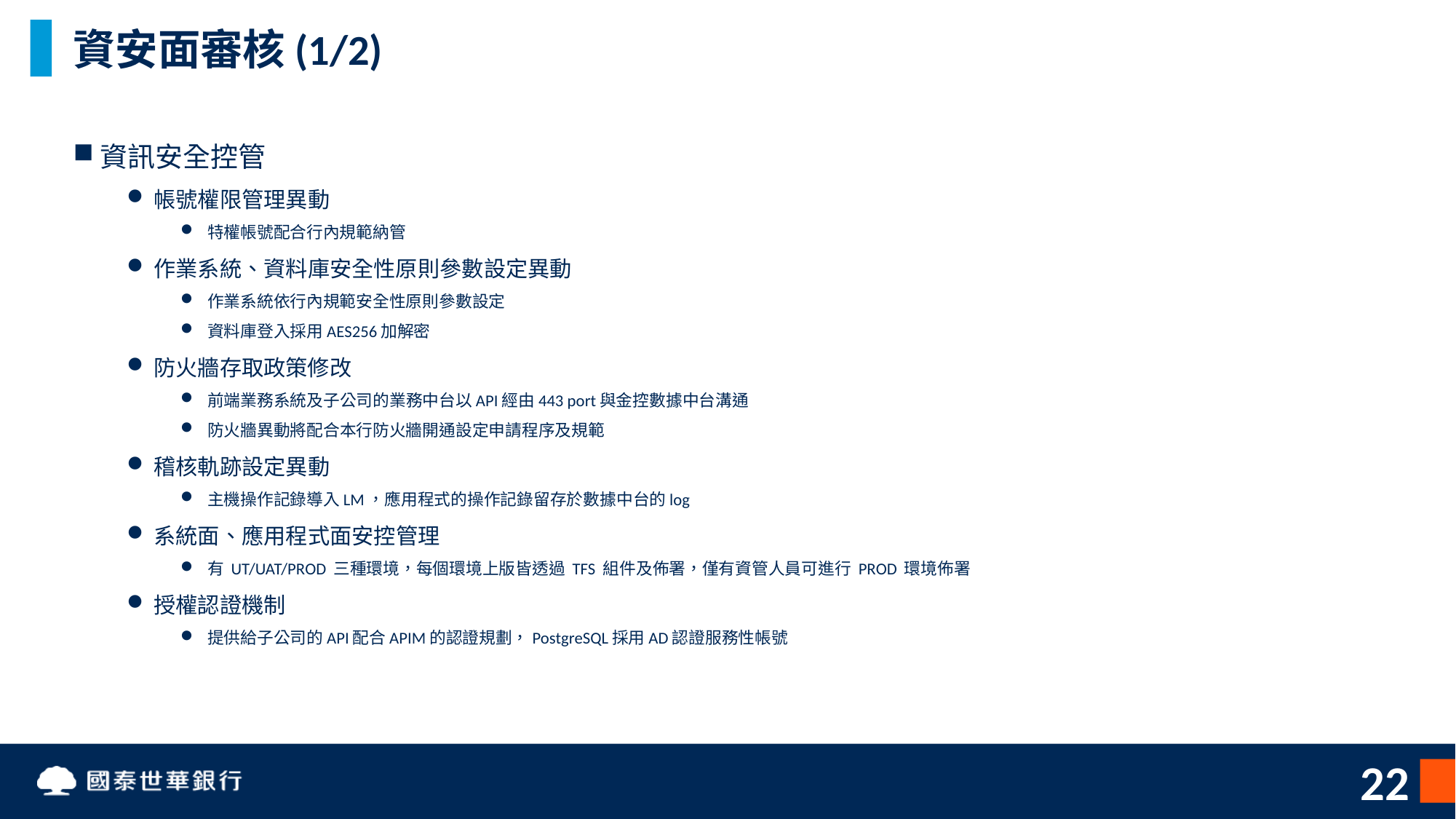

# 資安面審核(1/2)
資訊安全控管
帳號權限管理異動
特權帳號配合行內規範納管
作業系統、資料庫安全性原則參數設定異動
作業系統依行內規範安全性原則參數設定
資料庫登入採用AES256加解密
防火牆存取政策修改
前端業務系統及子公司的業務中台以API經由443 port與金控數據中台溝通
防火牆異動將配合本行防火牆開通設定申請程序及規範
稽核軌跡設定異動
主機操作記錄導入LM，應用程式的操作記錄留存於數據中台的log
系統面、應用程式面安控管理
有 UT/UAT/PROD 三種環境，每個環境上版皆透過 TFS 組件及佈署，僅有資管人員可進行 PROD 環境佈署
授權認證機制
提供給子公司的API配合APIM的認證規劃，PostgreSQL採用AD認證服務性帳號
22